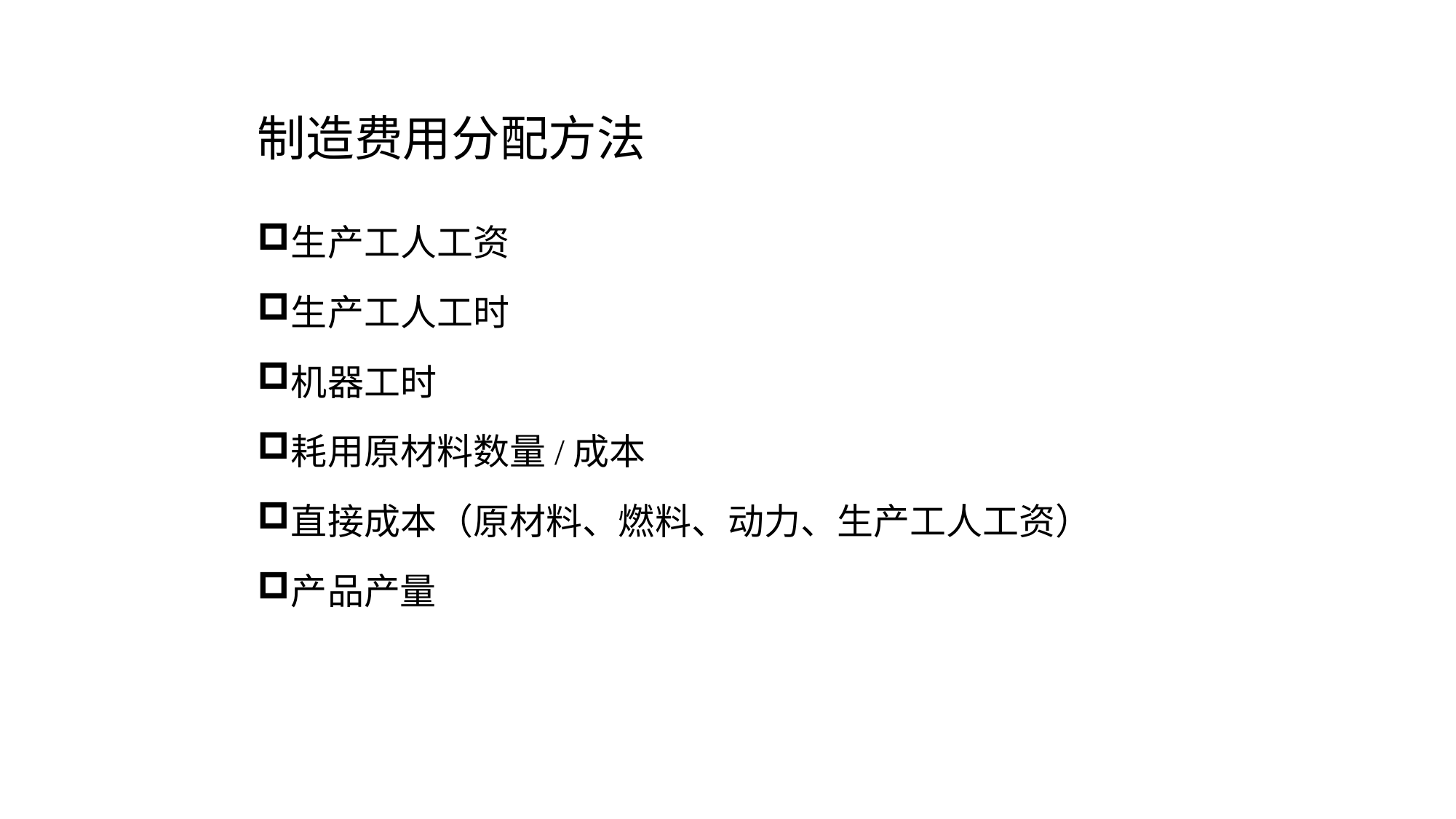

# 制造费用分配方法
生产工人工资
生产工人工时
机器工时
耗用原材料数量/成本
直接成本（原材料、燃料、动力、生产工人工资）
产品产量